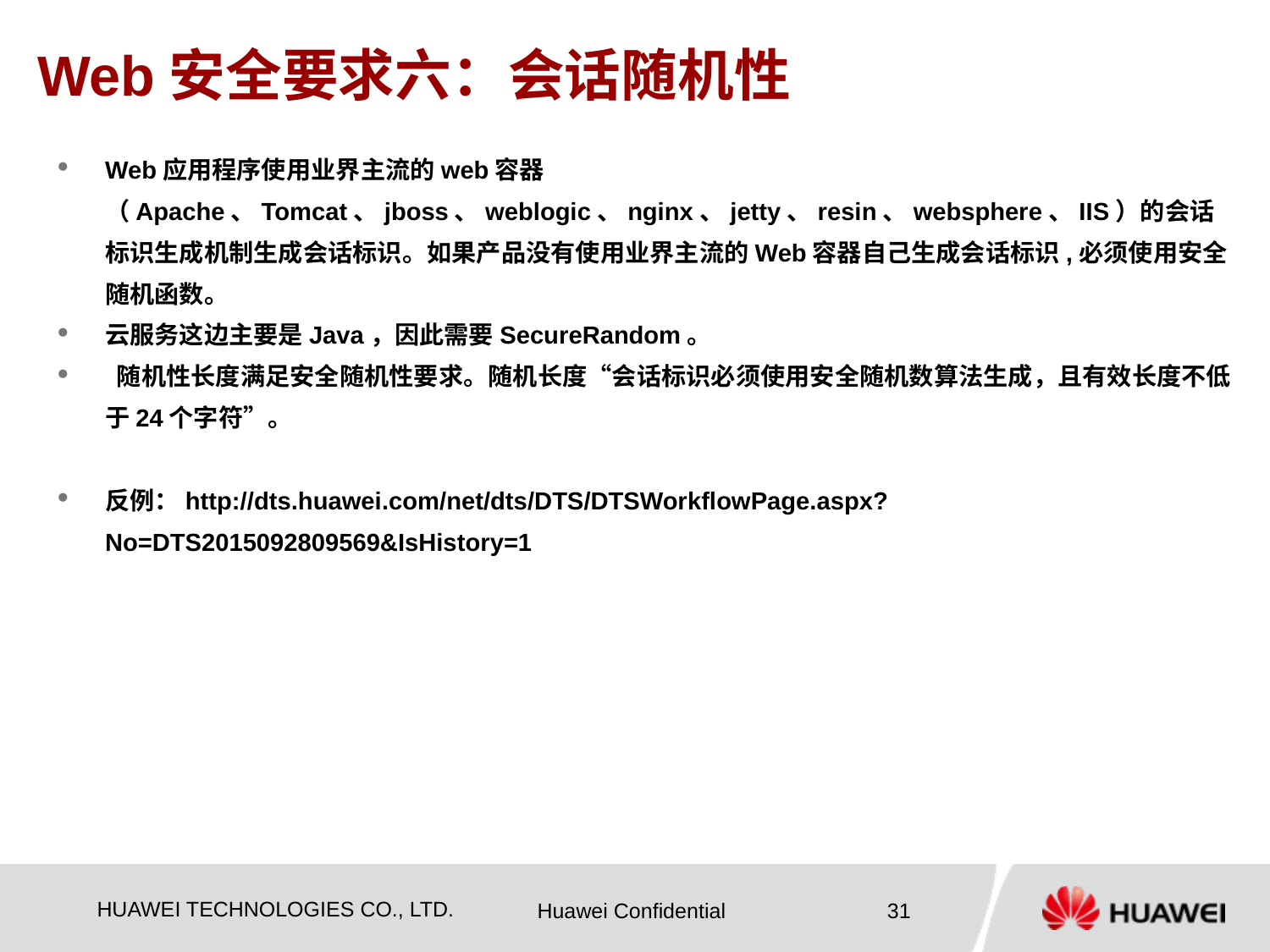

Web安全要求六：会话随机性
Web应用程序使用业界主流的web容器（Apache、Tomcat、jboss、weblogic、nginx、jetty、resin、websphere、IIS）的会话标识生成机制生成会话标识。如果产品没有使用业界主流的Web容器自己生成会话标识,必须使用安全随机函数。
云服务这边主要是Java，因此需要SecureRandom。
 随机性长度满足安全随机性要求。随机长度“会话标识必须使用安全随机数算法生成，且有效长度不低于24个字符”。

反例：http://dts.huawei.com/net/dts/DTS/DTSWorkflowPage.aspx?No=DTS2015092809569&IsHistory=1